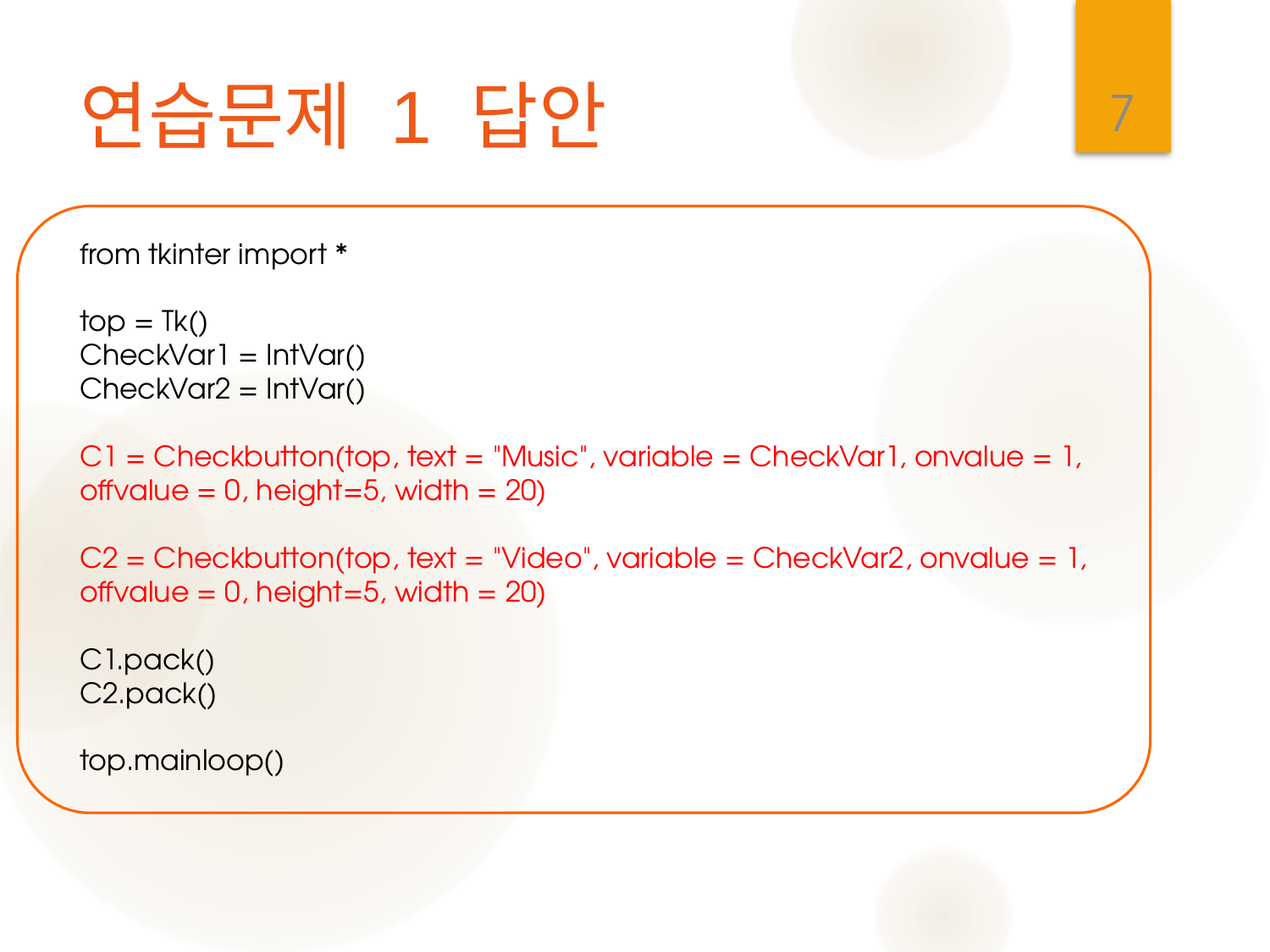

7
# 연습문제 1 답안

from tkinter import *

top = Tk()
CheckVar1 = IntVar()
CheckVar2 = IntVar()

C1 = Checkbutton(top, text = "Music", variable = CheckVar1, onvalue = 1, offvalue = 0, height=5, width = 20)

C2 = Checkbutton(top, text = "Video", variable = CheckVar2, onvalue = 1, offvalue = 0, height=5, width = 20)

C1.pack()
C2.pack()

top.mainloop()